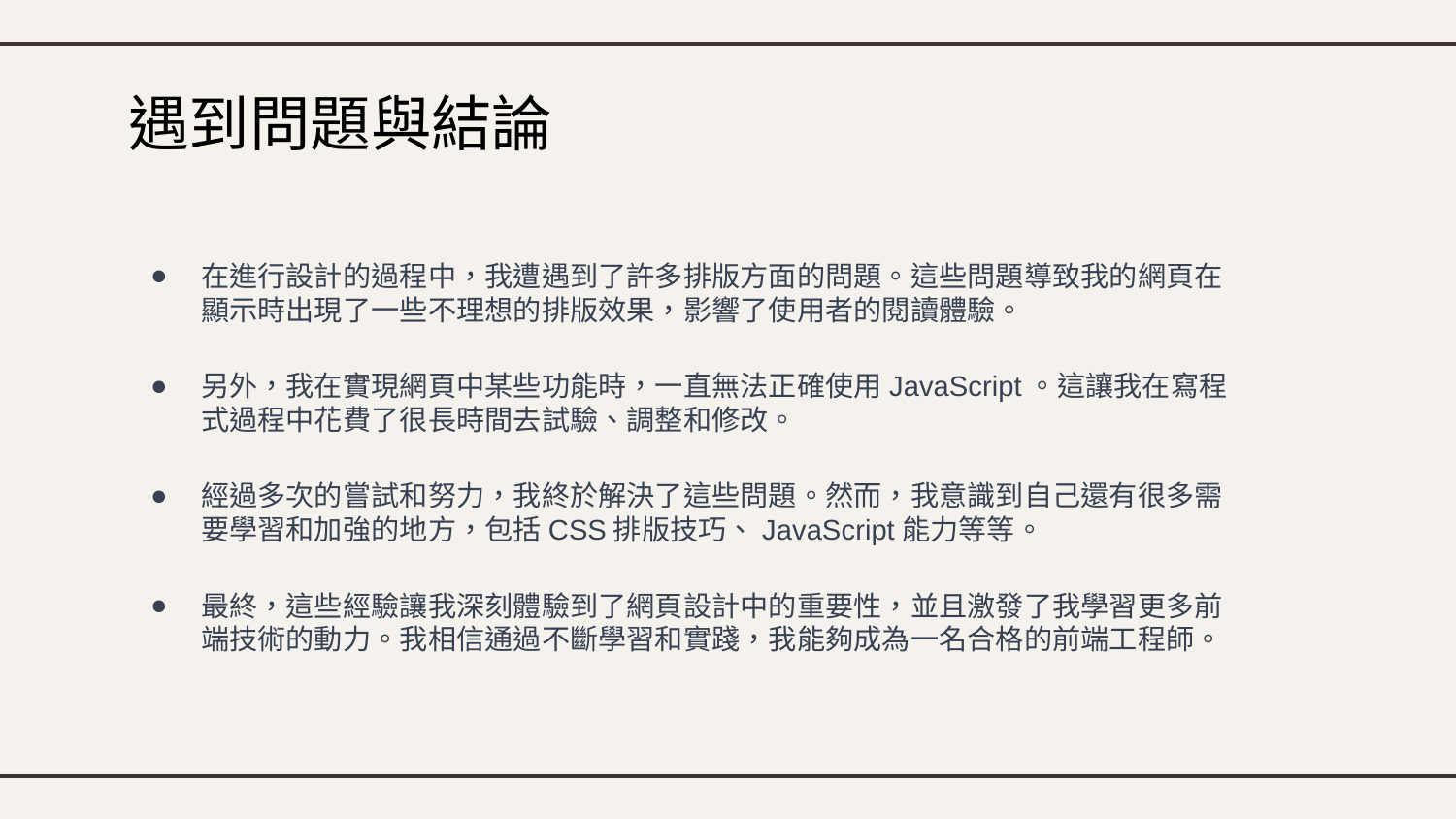

# 遇到問題與結論
在進行設計的過程中，我遭遇到了許多排版方面的問題。這些問題導致我的網頁在顯示時出現了一些不理想的排版效果，影響了使用者的閱讀體驗。

另外，我在實現網頁中某些功能時，一直無法正確使用JavaScript。這讓我在寫程式過程中花費了很長時間去試驗、調整和修改。

經過多次的嘗試和努力，我終於解決了這些問題。然而，我意識到自己還有很多需要學習和加強的地方，包括CSS排版技巧、JavaScript能力等等。

最終，這些經驗讓我深刻體驗到了網頁設計中的重要性，並且激發了我學習更多前端技術的動力。我相信通過不斷學習和實踐，我能夠成為一名合格的前端工程師。